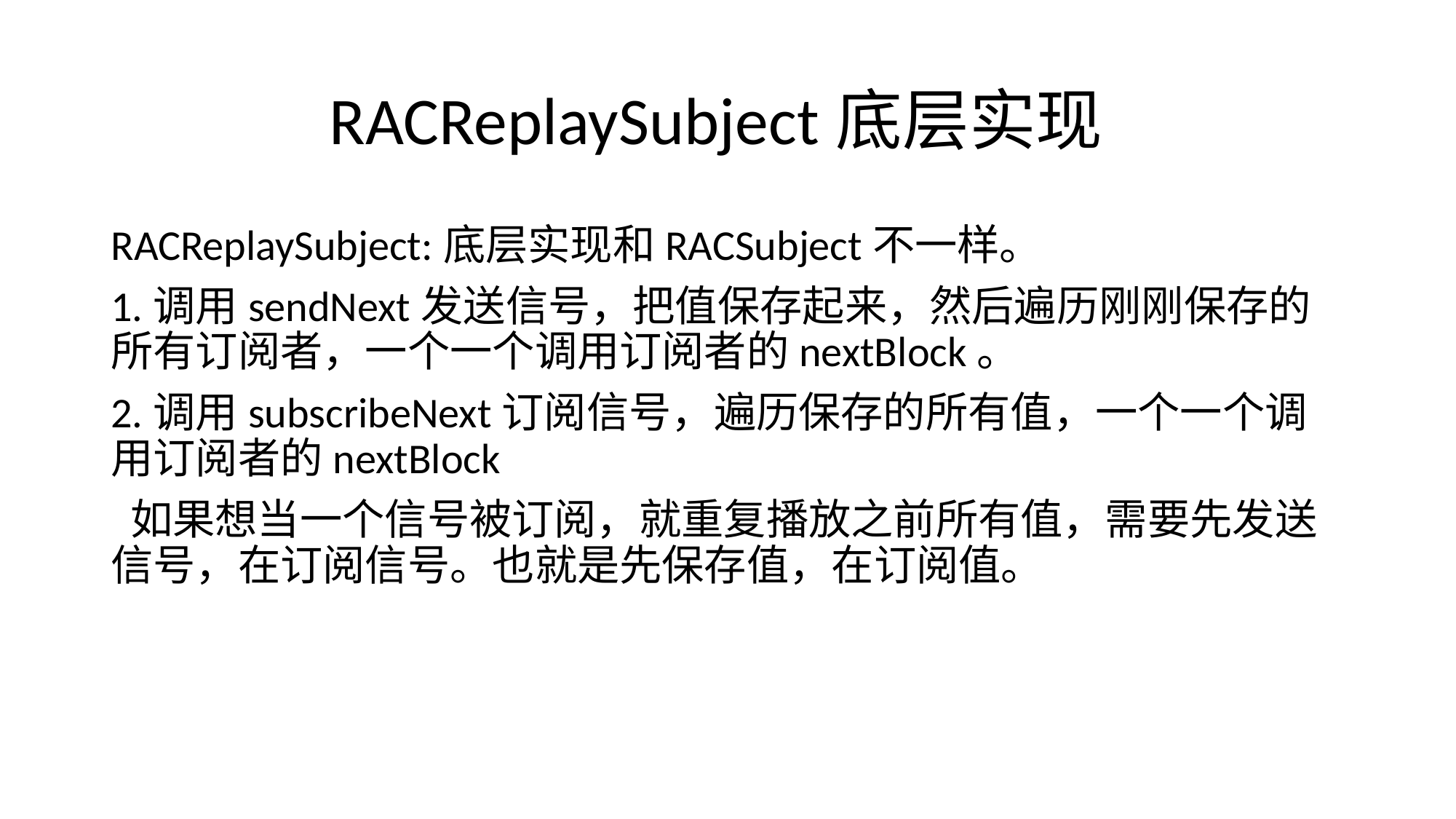

# RACReplaySubject底层实现
RACReplaySubject:底层实现和RACSubject不一样。
1.调用sendNext发送信号，把值保存起来，然后遍历刚刚保存的所有订阅者，一个一个调用订阅者的nextBlock。
2.调用subscribeNext订阅信号，遍历保存的所有值，一个一个调用订阅者的nextBlock
 如果想当一个信号被订阅，就重复播放之前所有值，需要先发送信号，在订阅信号。也就是先保存值，在订阅值。